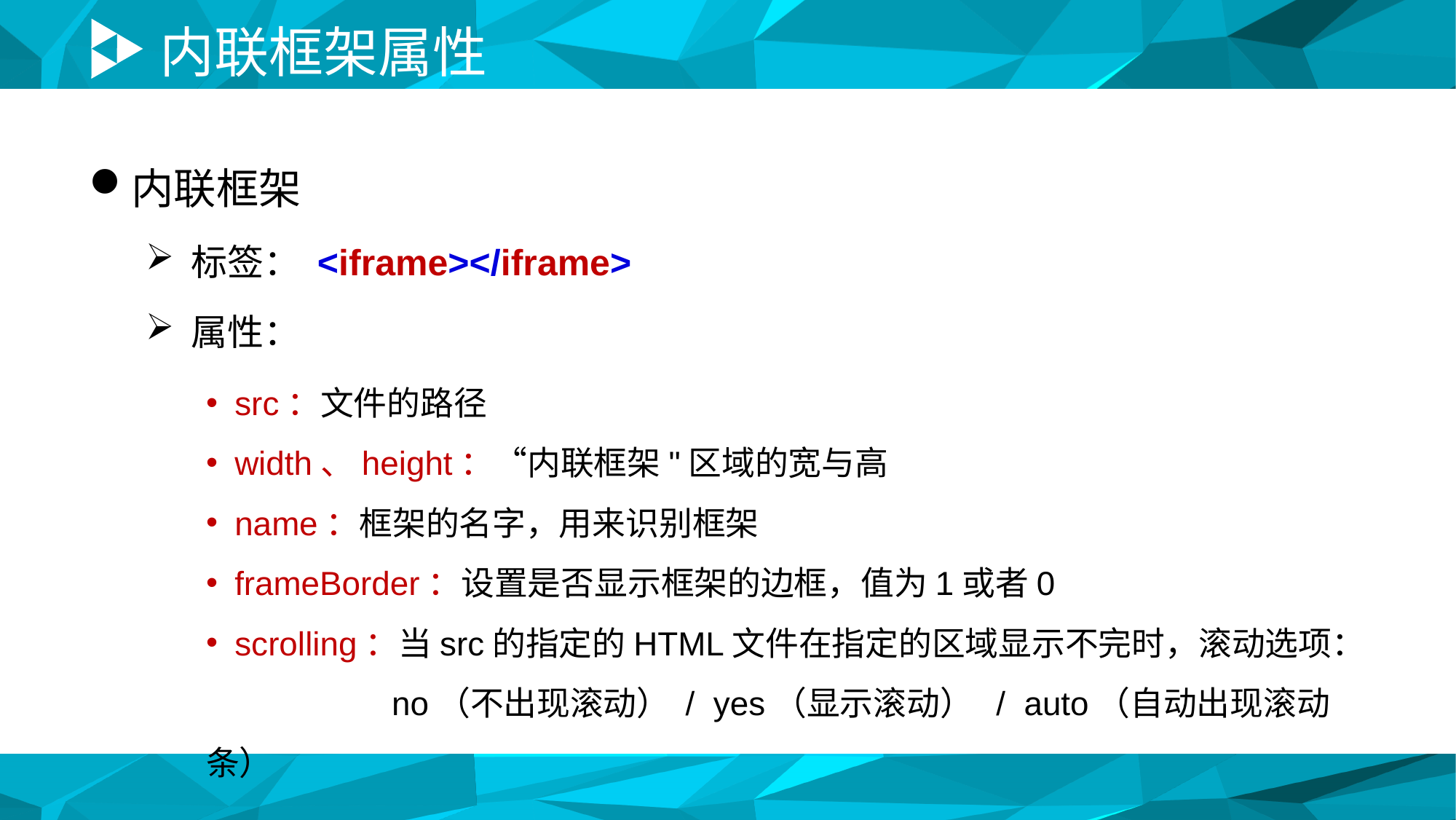

# 内联框架属性
内联框架
标签： <iframe></iframe>
属性：
src：文件的路径
width、height：“内联框架"区域的宽与高
name：框架的名字，用来识别框架
frameBorder：设置是否显示框架的边框，值为1或者0
scrolling：当src的指定的HTML文件在指定的区域显示不完时，滚动选项：
                    no（不出现滚动） /  yes（显示滚动）  /  auto（自动出现滚动条）